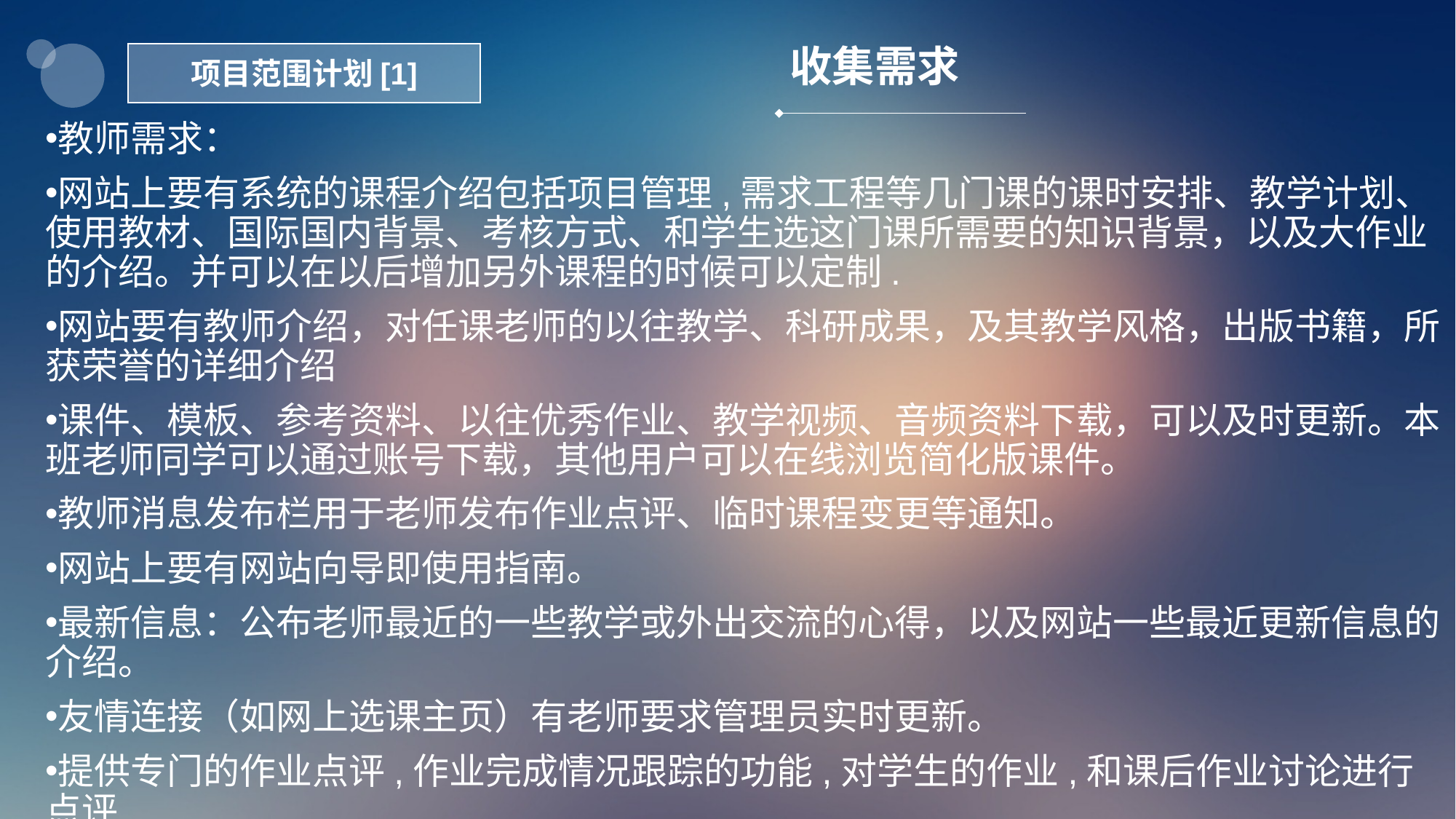

收集需求

项目范围计划[1]
教师需求：
网站上要有系统的课程介绍包括项目管理,需求工程等几门课的课时安排、教学计划、使用教材、国际国内背景、考核方式、和学生选这门课所需要的知识背景，以及大作业的介绍。并可以在以后增加另外课程的时候可以定制.
网站要有教师介绍，对任课老师的以往教学、科研成果，及其教学风格，出版书籍，所获荣誉的详细介绍
课件、模板、参考资料、以往优秀作业、教学视频、音频资料下载，可以及时更新。本班老师同学可以通过账号下载，其他用户可以在线浏览简化版课件。
教师消息发布栏用于老师发布作业点评、临时课程变更等通知。
网站上要有网站向导即使用指南。
最新信息：公布老师最近的一些教学或外出交流的心得，以及网站一些最近更新信息的介绍。
友情连接（如网上选课主页）有老师要求管理员实时更新。
提供专门的作业点评,作业完成情况跟踪的功能,对学生的作业,和课后作业讨论进行点评.